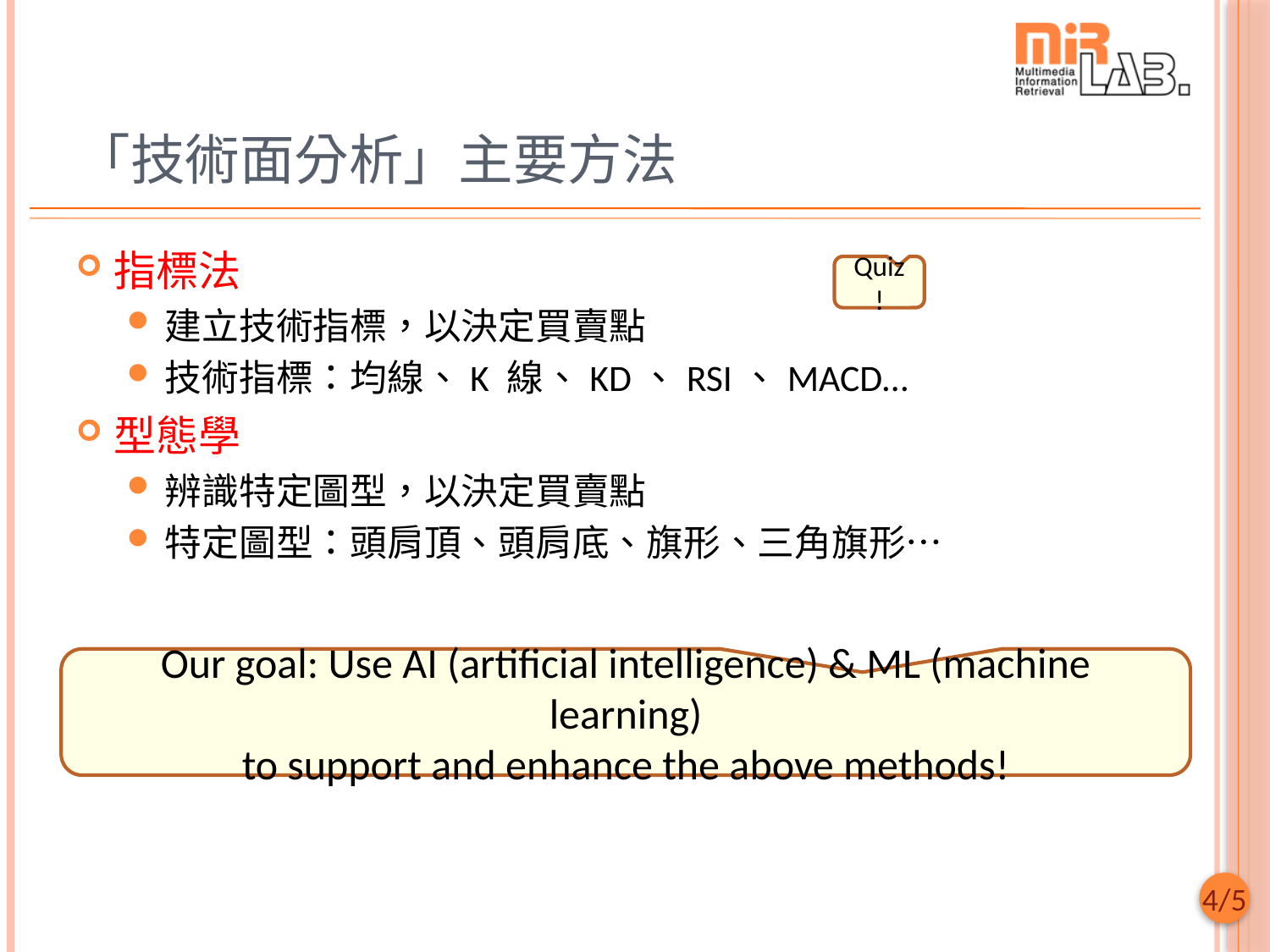

# 「技術面分析」主要方法
指標法
建立技術指標，以決定買賣點
技術指標：均線、K 線、KD、RSI、MACD…
型態學
辨識特定圖型，以決定買賣點
特定圖型：頭肩頂、頭肩底、旗形、三角旗形…
Quiz!
Our goal: Use AI (artificial intelligence) & ML (machine learning)
to support and enhance the above methods!